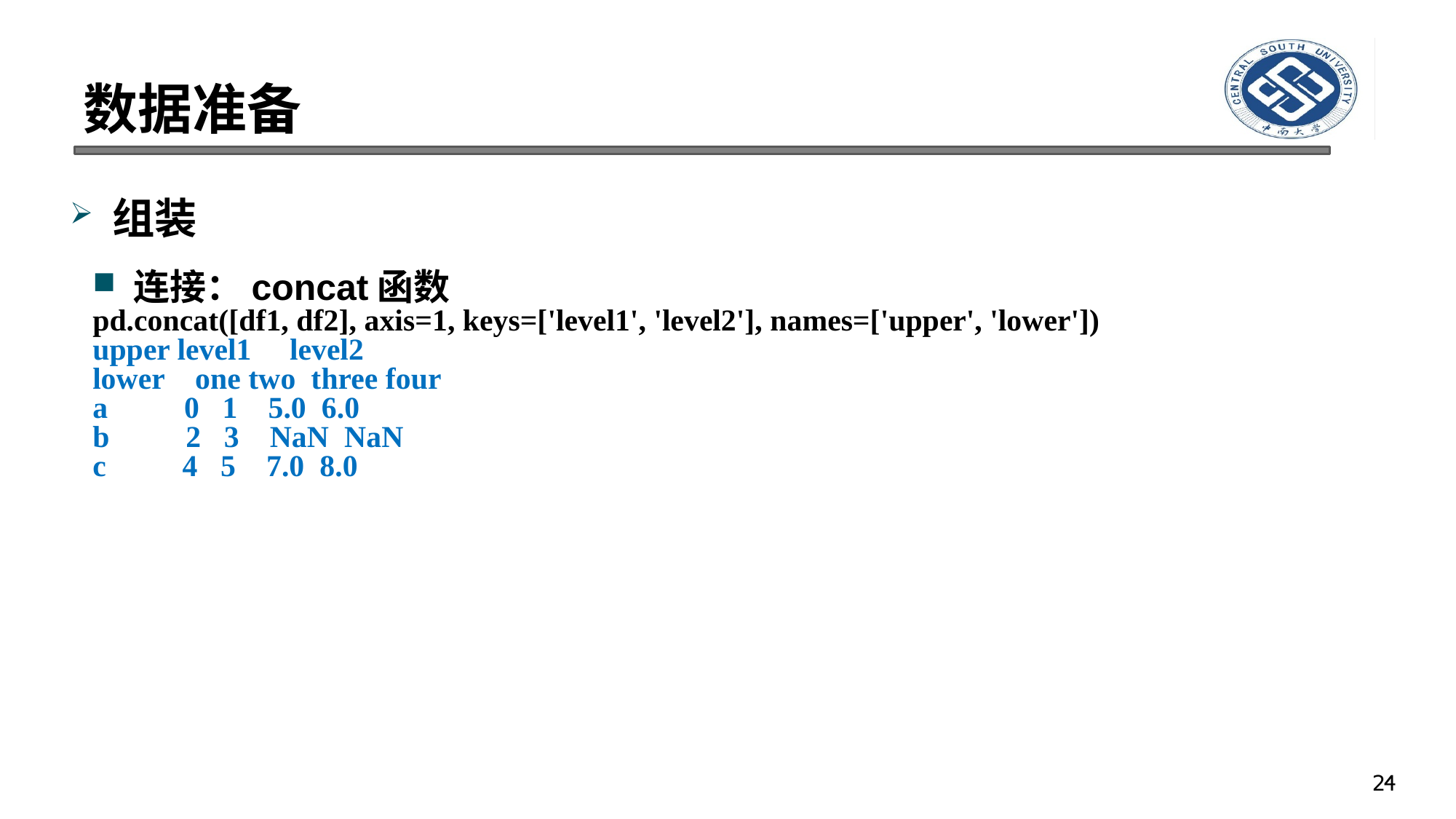

# 数据准备
组装
连接：concat函数
pd.concat([df1, df2], axis=1, keys=['level1', 'level2'], names=['upper', 'lower'])
upper level1     level2
lower    one two  three four
a          0   1    5.0  6.0
b          2   3    NaN  NaN
c          4   5    7.0  8.0
24